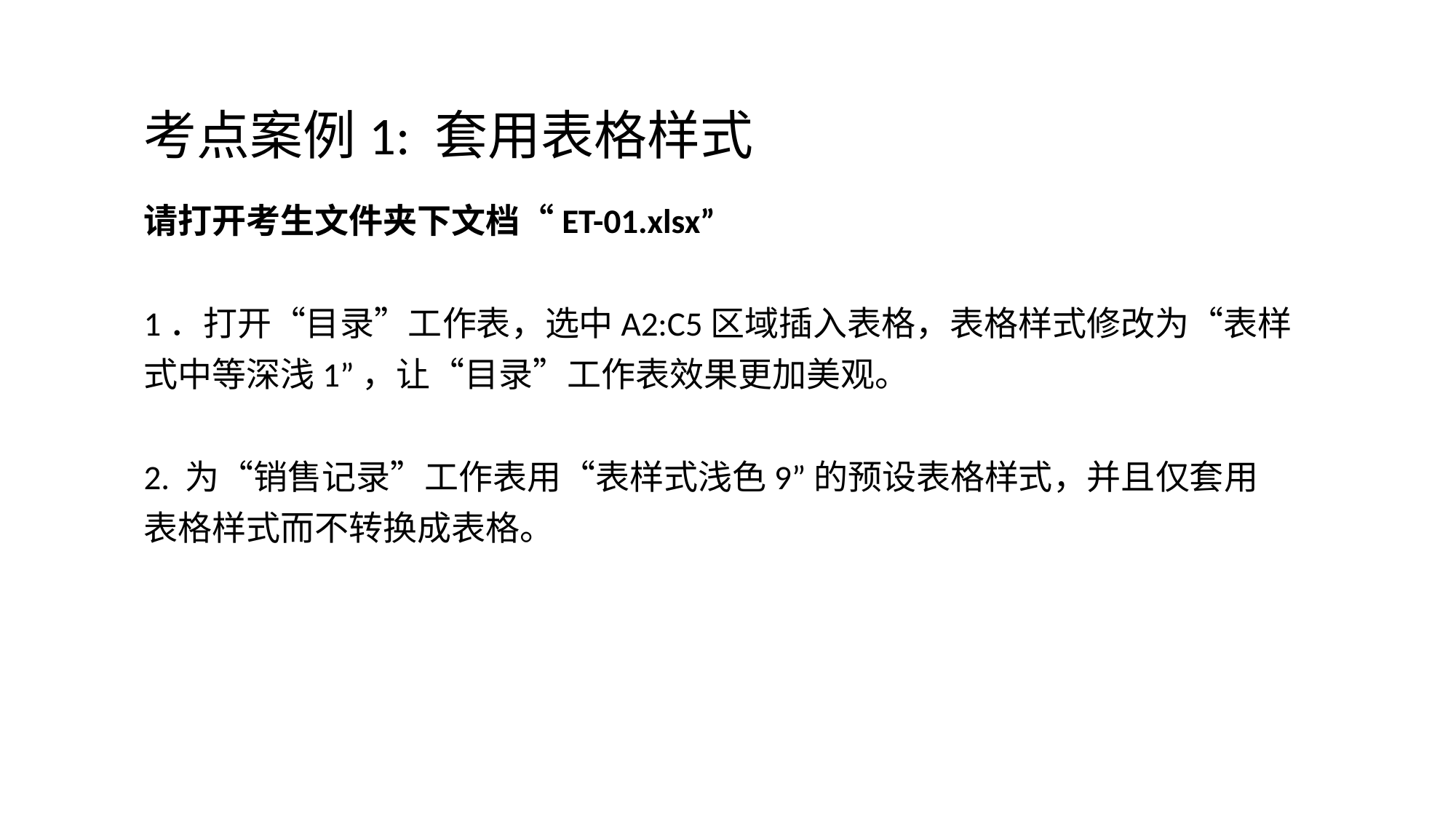

# 考点案例1: 套用表格样式
请打开考生文件夹下文档“ET-01.xlsx”

1．打开“目录”工作表，选中A2:C5区域插入表格，表格样式修改为“表样
式中等深浅1”，让“目录”工作表效果更加美观。

2. 为“销售记录”工作表用“表样式浅色9”的预设表格样式，并且仅套用
表格样式而不转换成表格。